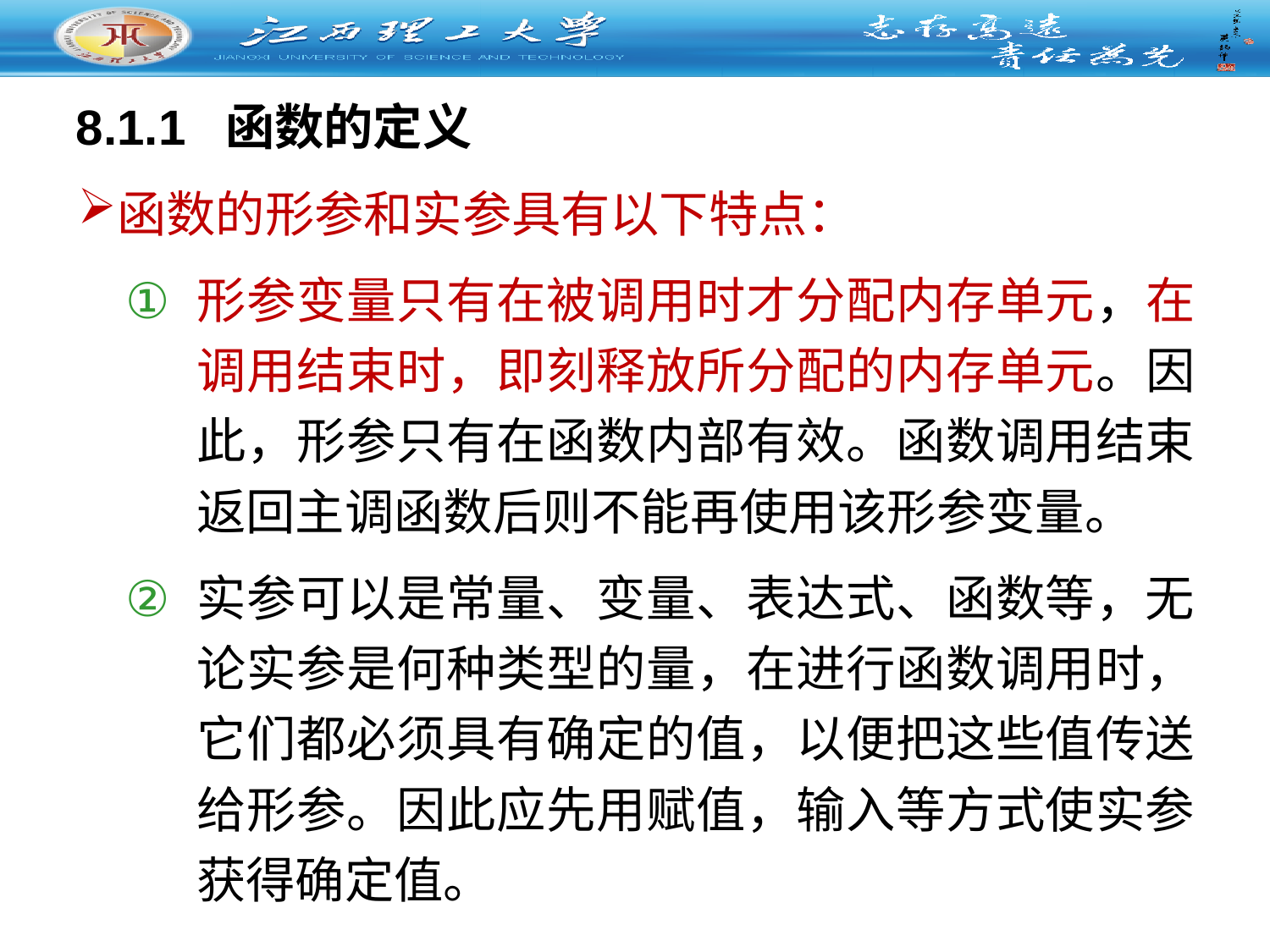

8.1.1  函数的定义
函数的形参和实参具有以下特点：
形参变量只有在被调用时才分配内存单元，在调用结束时，即刻释放所分配的内存单元。因此，形参只有在函数内部有效。函数调用结束返回主调函数后则不能再使用该形参变量。
实参可以是常量、变量、表达式、函数等，无论实参是何种类型的量，在进行函数调用时，它们都必须具有确定的值，以便把这些值传送给形参。因此应先用赋值，输入等方式使实参获得确定值。